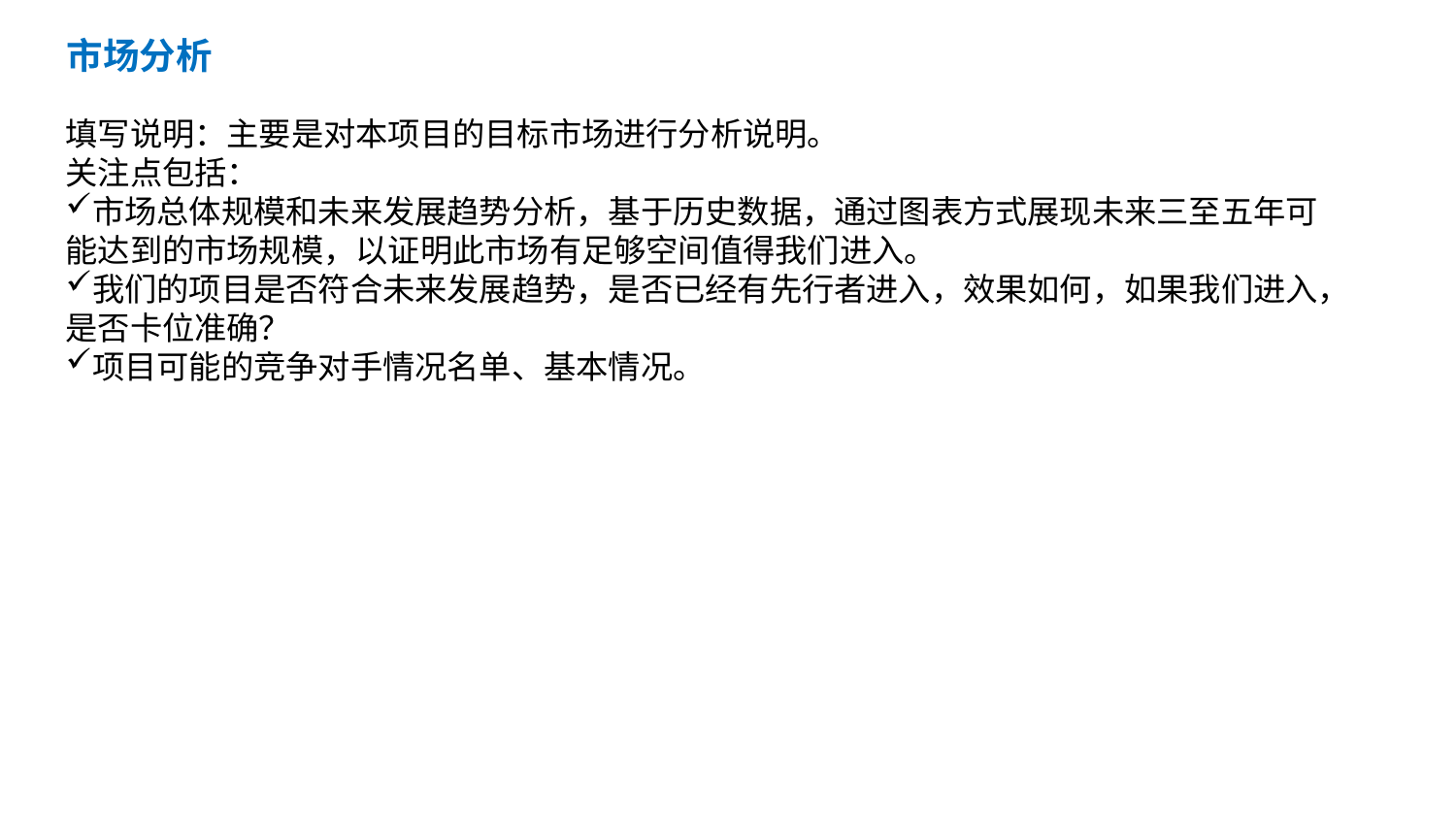

目 录
市场分析
填写说明：主要是对本项目的目标市场进行分析说明。
关注点包括：
市场总体规模和未来发展趋势分析，基于历史数据，通过图表方式展现未来三至五年可能达到的市场规模，以证明此市场有足够空间值得我们进入。
我们的项目是否符合未来发展趋势，是否已经有先行者进入，效果如何，如果我们进入，是否卡位准确？
项目可能的竞争对手情况名单、基本情况。